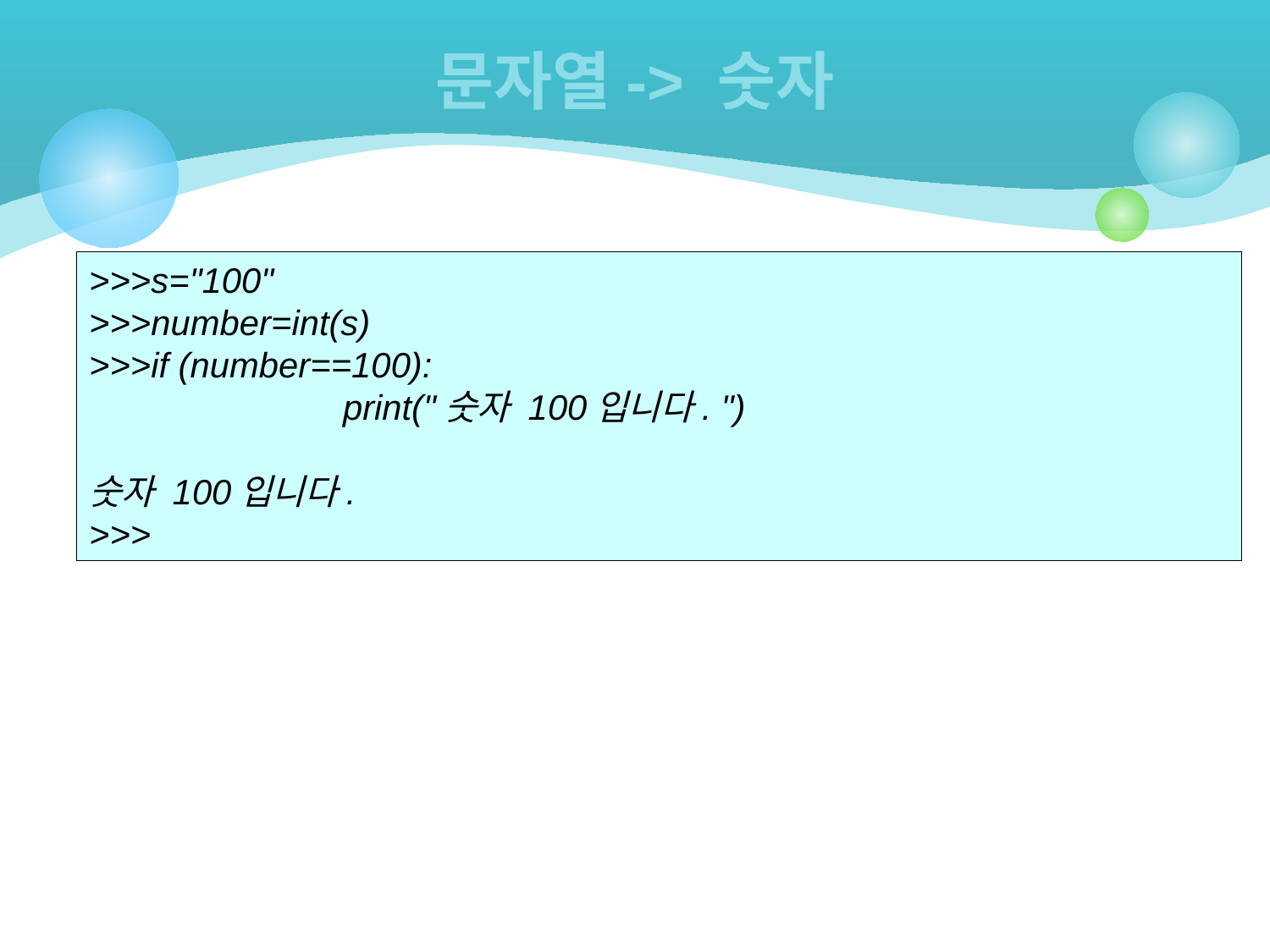

# 문자열-> 숫자
>>>s="100"
>>>number=int(s)
>>>if (number==100):
		print("숫자 100입니다. ")

숫자 100입니다.
>>>